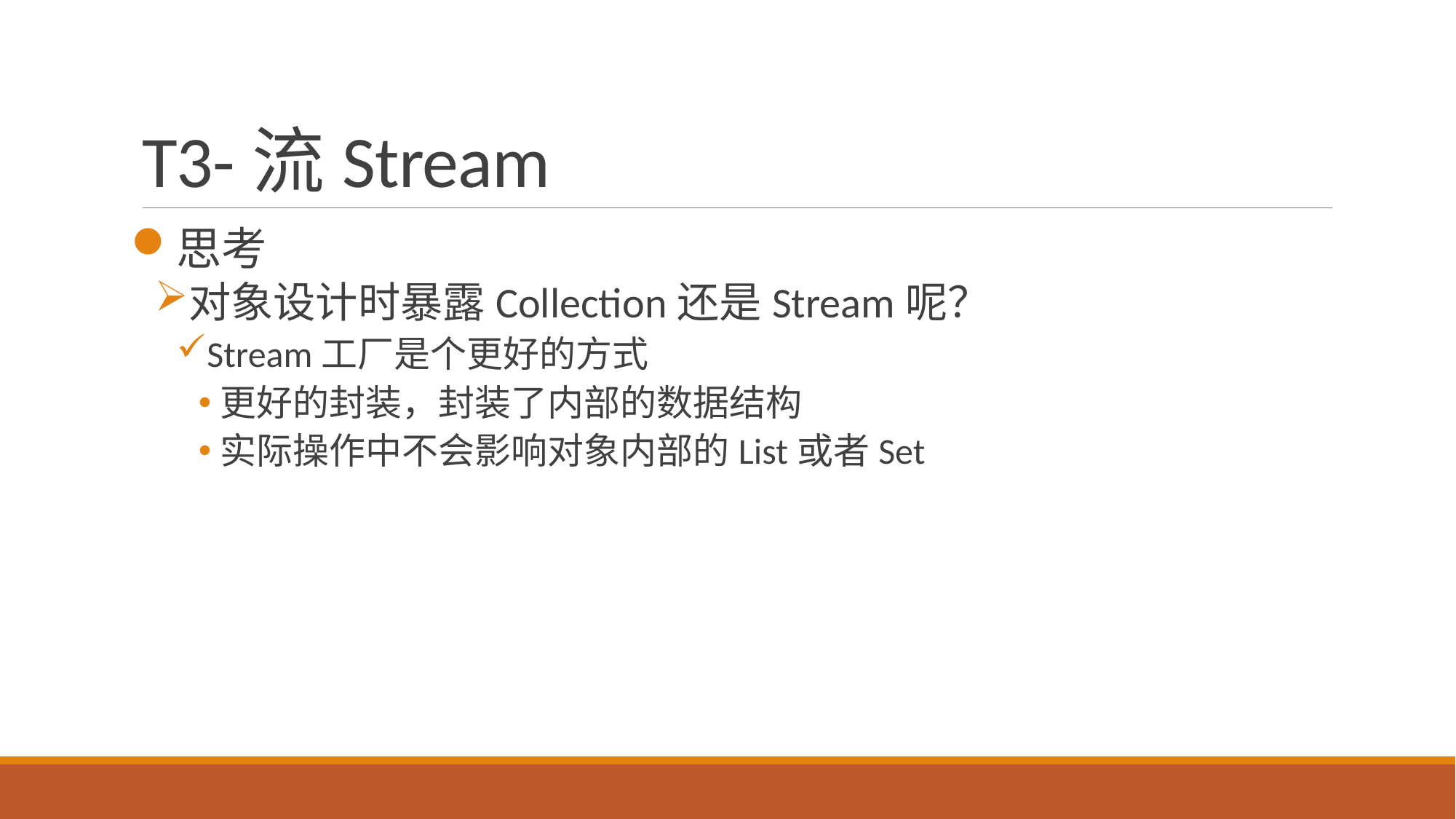

# T3-流Stream
思考
对象设计时暴露Collection还是Stream呢？
Stream工厂是个更好的方式
更好的封装，封装了内部的数据结构
实际操作中不会影响对象内部的List或者Set